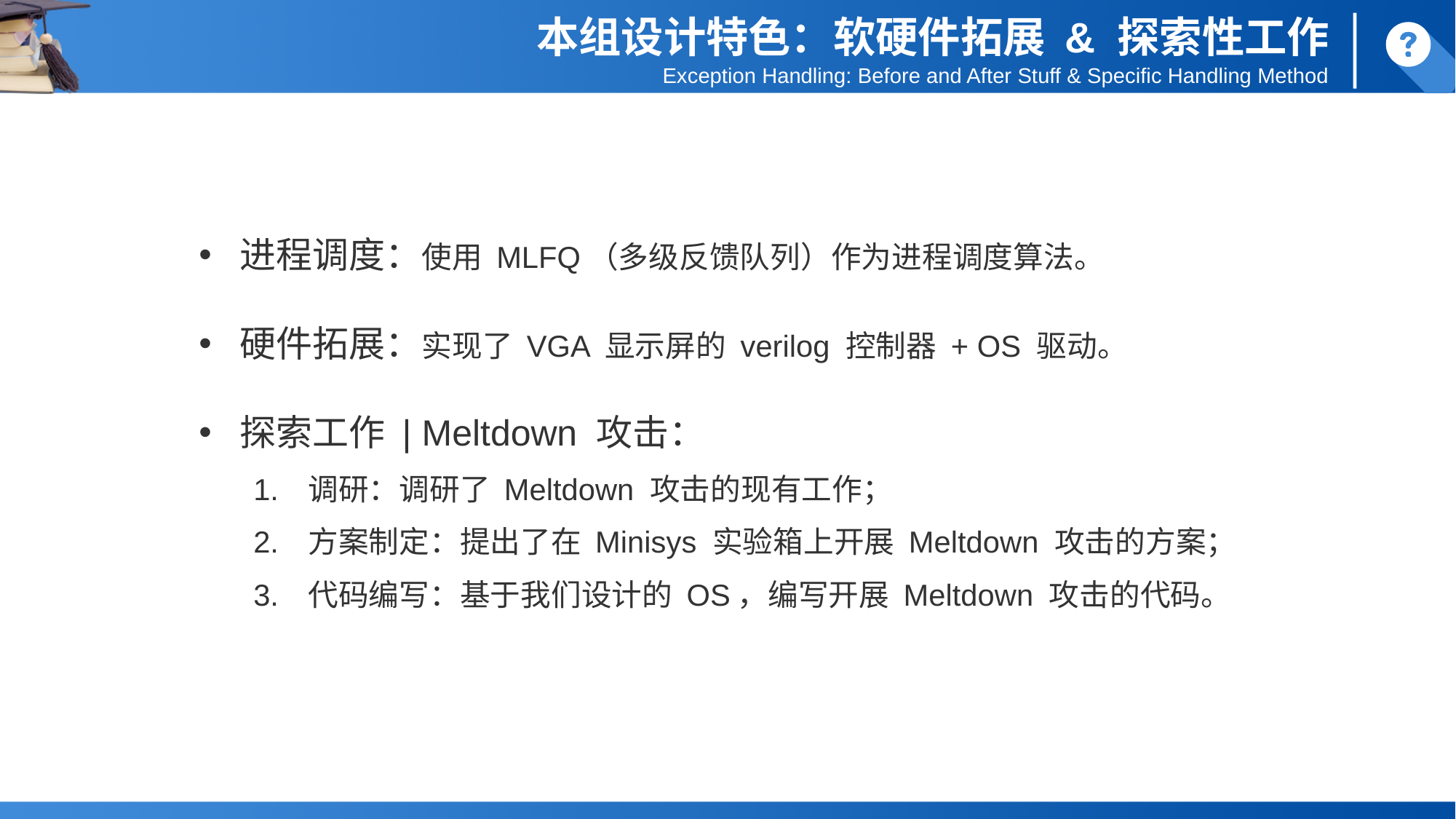

本组设计特色：软硬件拓展 & 探索性工作
Exception Handling: Before and After Stuff & Specific Handling Method

进程调度：使用 MLFQ（多级反馈队列）作为进程调度算法。
硬件拓展：实现了 VGA 显示屏的 verilog 控制器 + OS 驱动。
探索工作 | Meltdown 攻击：
调研：调研了 Meltdown 攻击的现有工作；
方案制定：提出了在 Minisys 实验箱上开展 Meltdown 攻击的方案；
代码编写：基于我们设计的 OS，编写开展 Meltdown 攻击的代码。